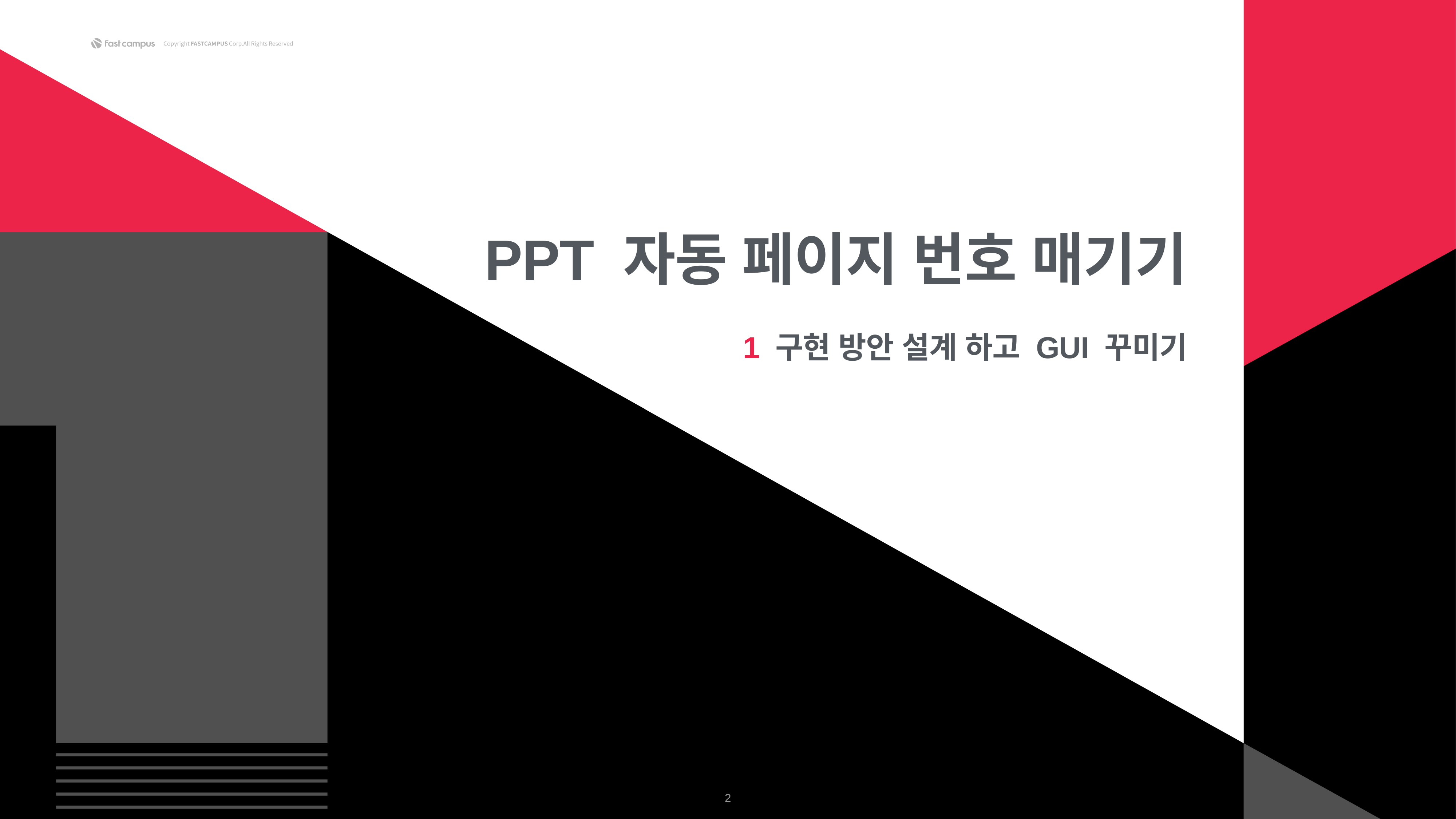

PPT 자동 페이지 번호 매기기

1 구현 방안 설계 하고 GUI 꾸미기
2